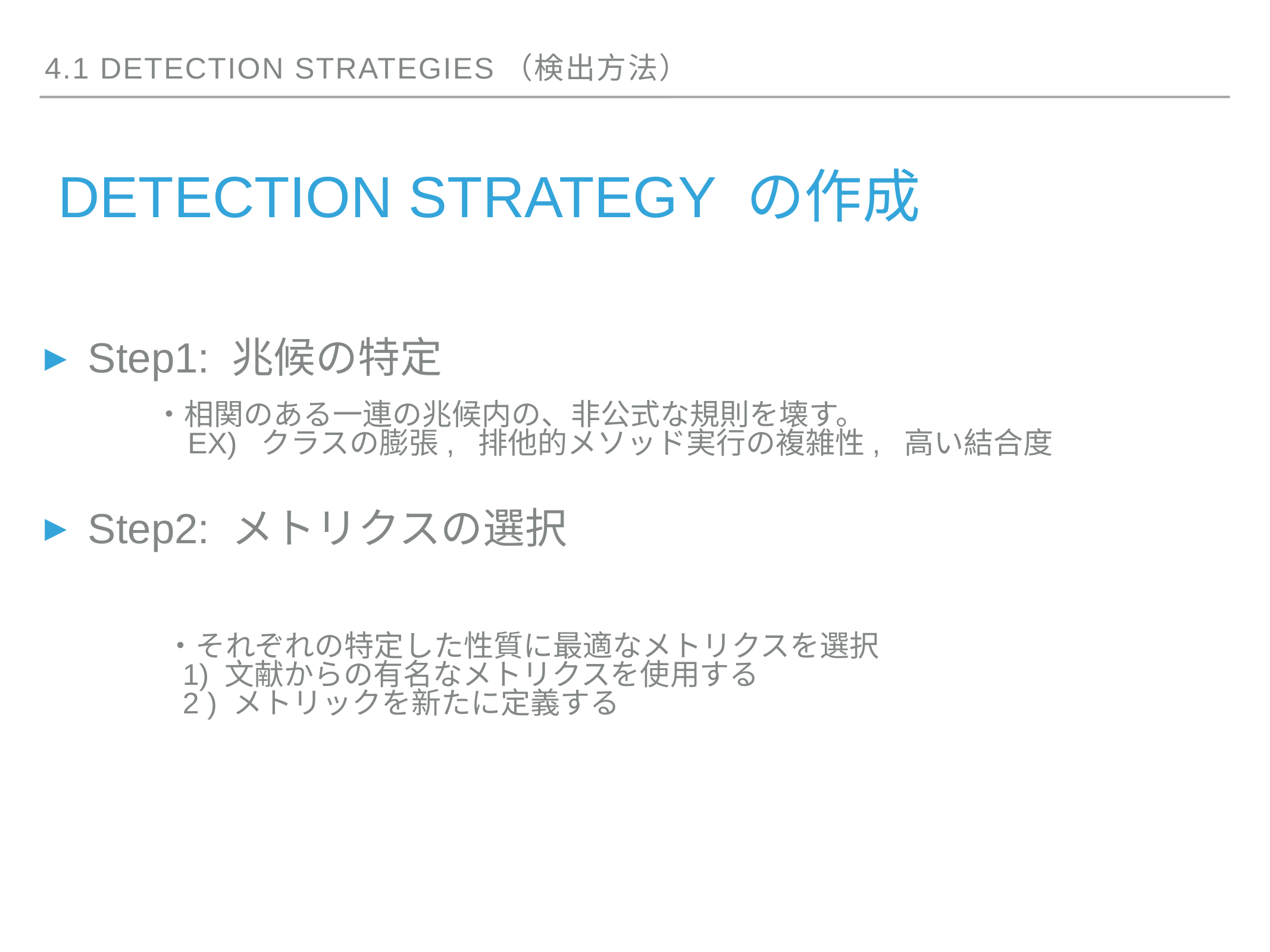

4.1 Detection strategies（検出方法）
# Detection strategy の作成
Step1: 兆候の特定

Step2: メトリクスの選択
・相関のある一連の兆候内の、非公式な規則を壊す。
    Ex)  クラスの膨張,  排他的メソッド実行の複雑性,  高い結合度
・それぞれの特定した性質に最適なメトリクスを選択
  1) 文献からの有名なメトリクスを使用する
  2 ) メトリックを新たに定義する